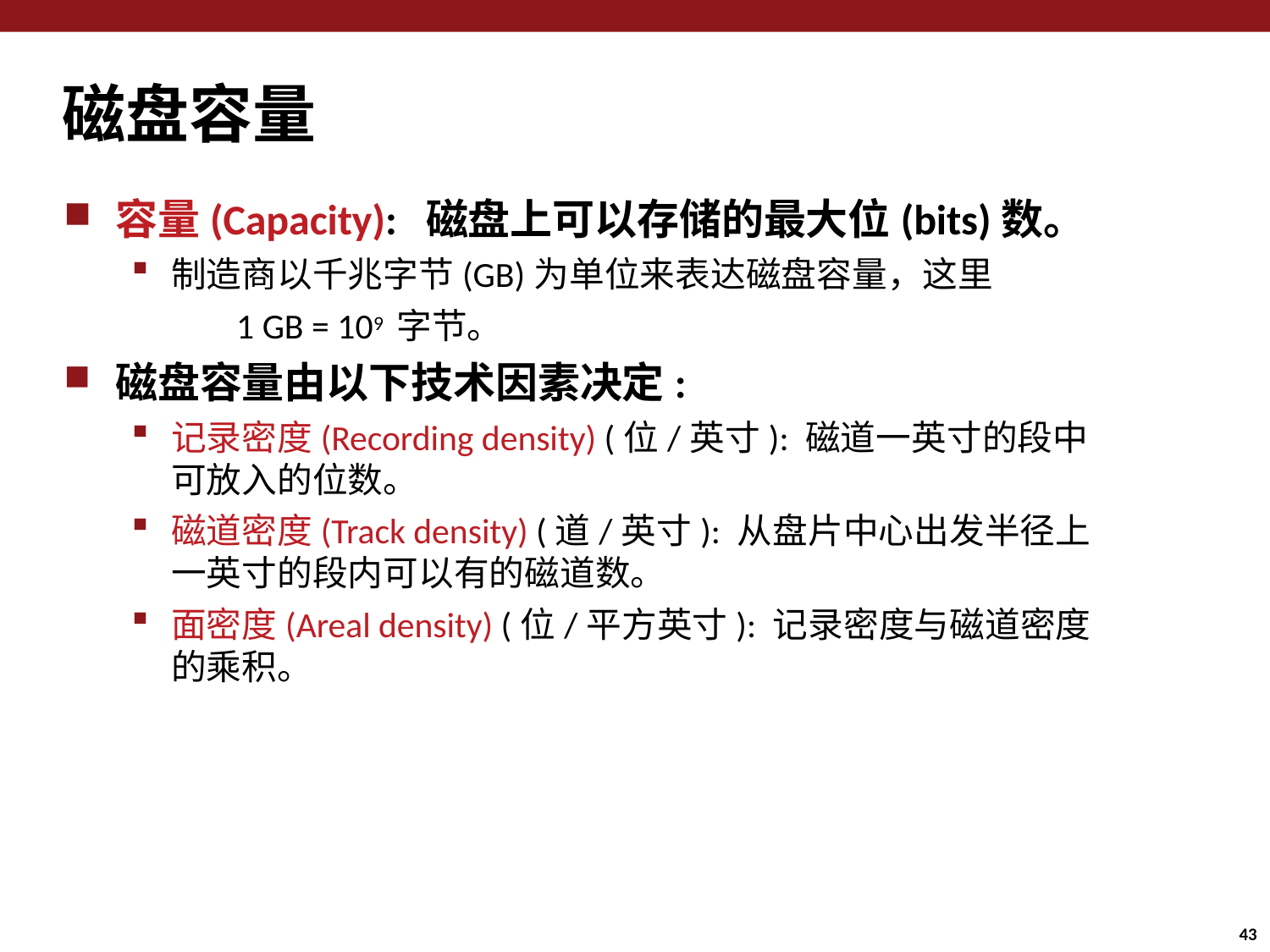

# 磁盘容量
容量(Capacity):  磁盘上可以存储的最大位(bits)数。
制造商以千兆字节(GB)为单位来表达磁盘容量，这里
	1 GB = 109 字节。
磁盘容量由以下技术因素决定:
记录密度(Recording density) (位/英寸): 磁道一英寸的段中可放入的位数。
磁道密度(Track density) (道/英寸): 从盘片中心出发半径上一英寸的段内可以有的磁道数。
面密度(Areal density) (位/平方英寸): 记录密度与磁道密度的乘积。
43